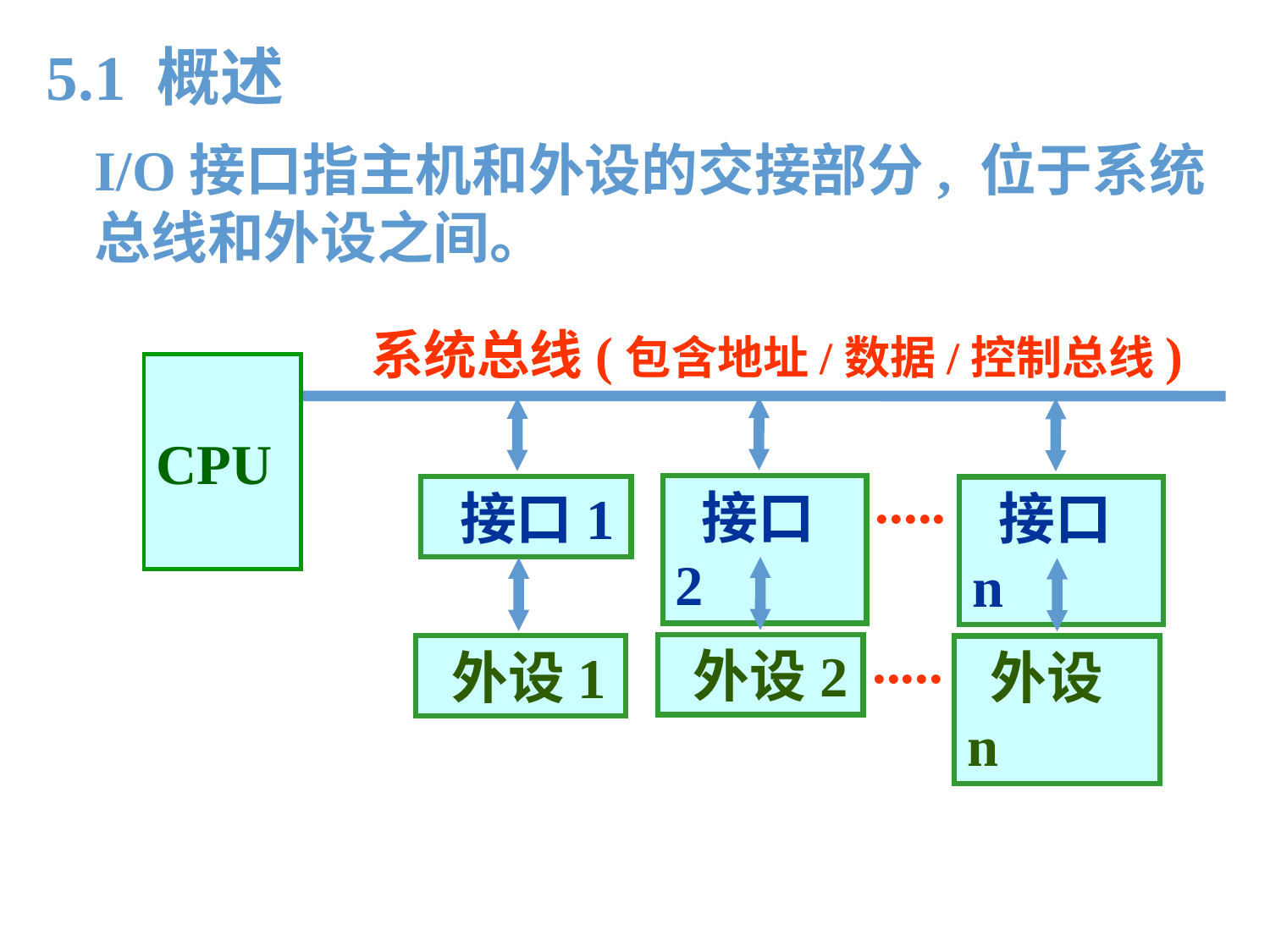

5.1 概述
I/O接口指主机和外设的交接部分, 位于系统总线和外设之间。

系统总线(包含地址/数据/控制总线)

CPU

.....
 接口2
 接口1
 接口n

.....
 外设2
 外设1
 外设n